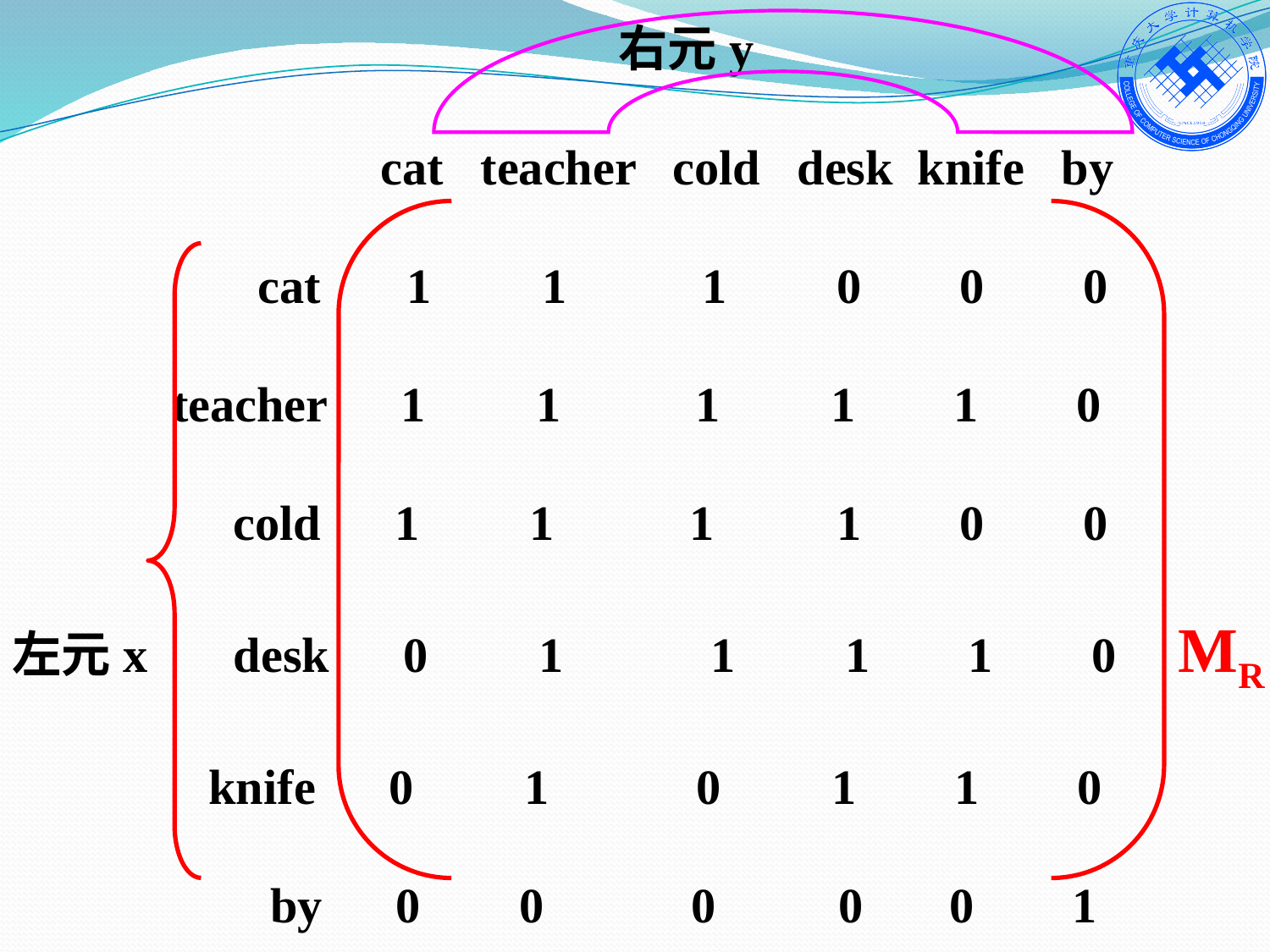

右元y

                              cat   teacher   cold   desk  knife   by
                    cat       1         1           1         0        0        0

             teacher      1         1           1         1        1        0

                  cold      1         1           1          1        0        0

左元x       desk      0         1            1         1        1        0     MR

                knife      0         1            0         1        1        0

                     by      0        0            0          0       0        1
 MR 主对角线元素全是1,且对称,所以R是自反、对称的。